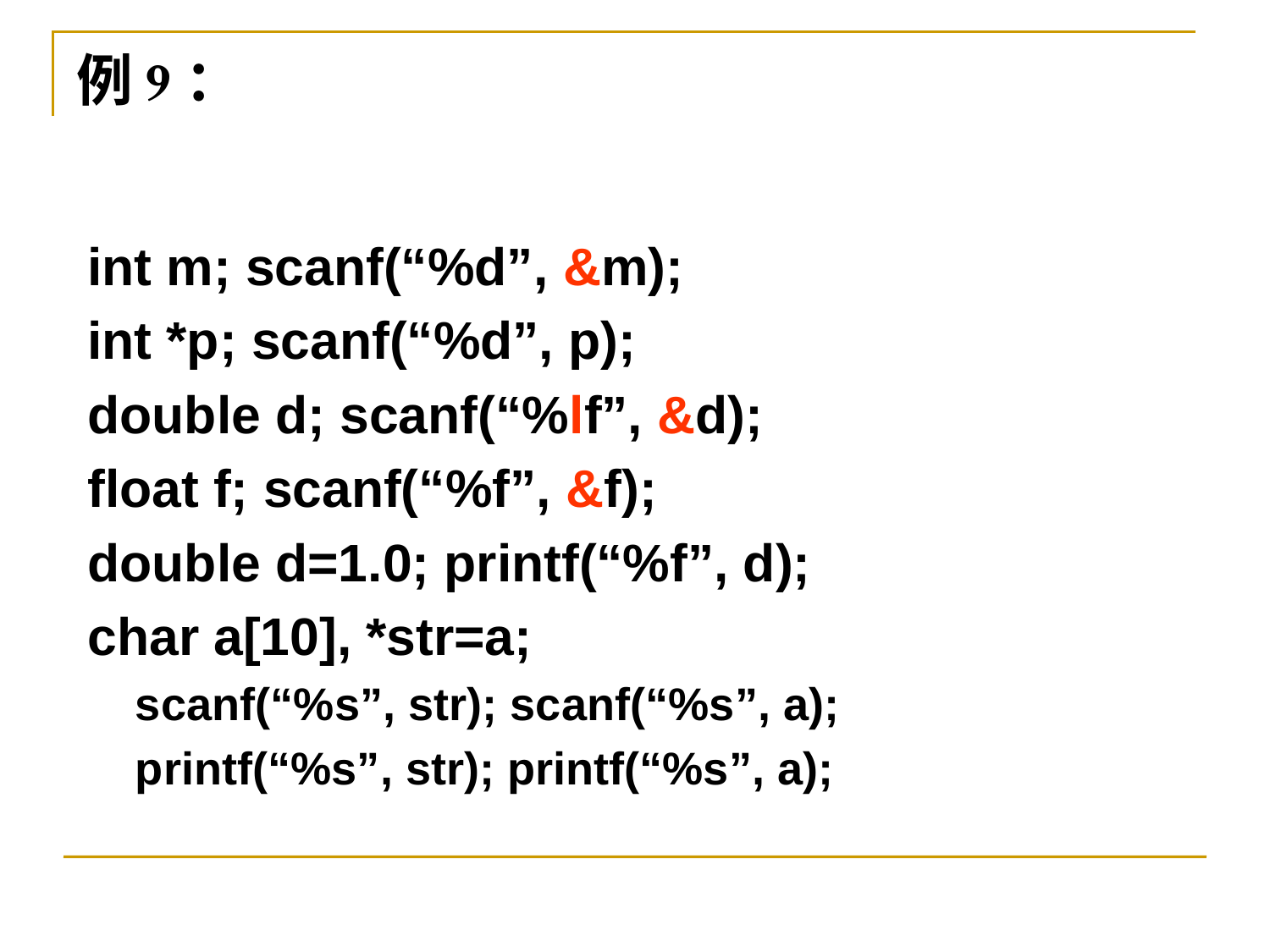

# 例9：
int m; scanf(“%d”, &m);
int *p; scanf(“%d”, p);
double d; scanf(“%lf”, &d);
float f; scanf(“%f”, &f);
double d=1.0; printf(“%f”, d);
char a[10], *str=a;
scanf(“%s”, str); scanf(“%s”, a);
printf(“%s”, str); printf(“%s”, a);